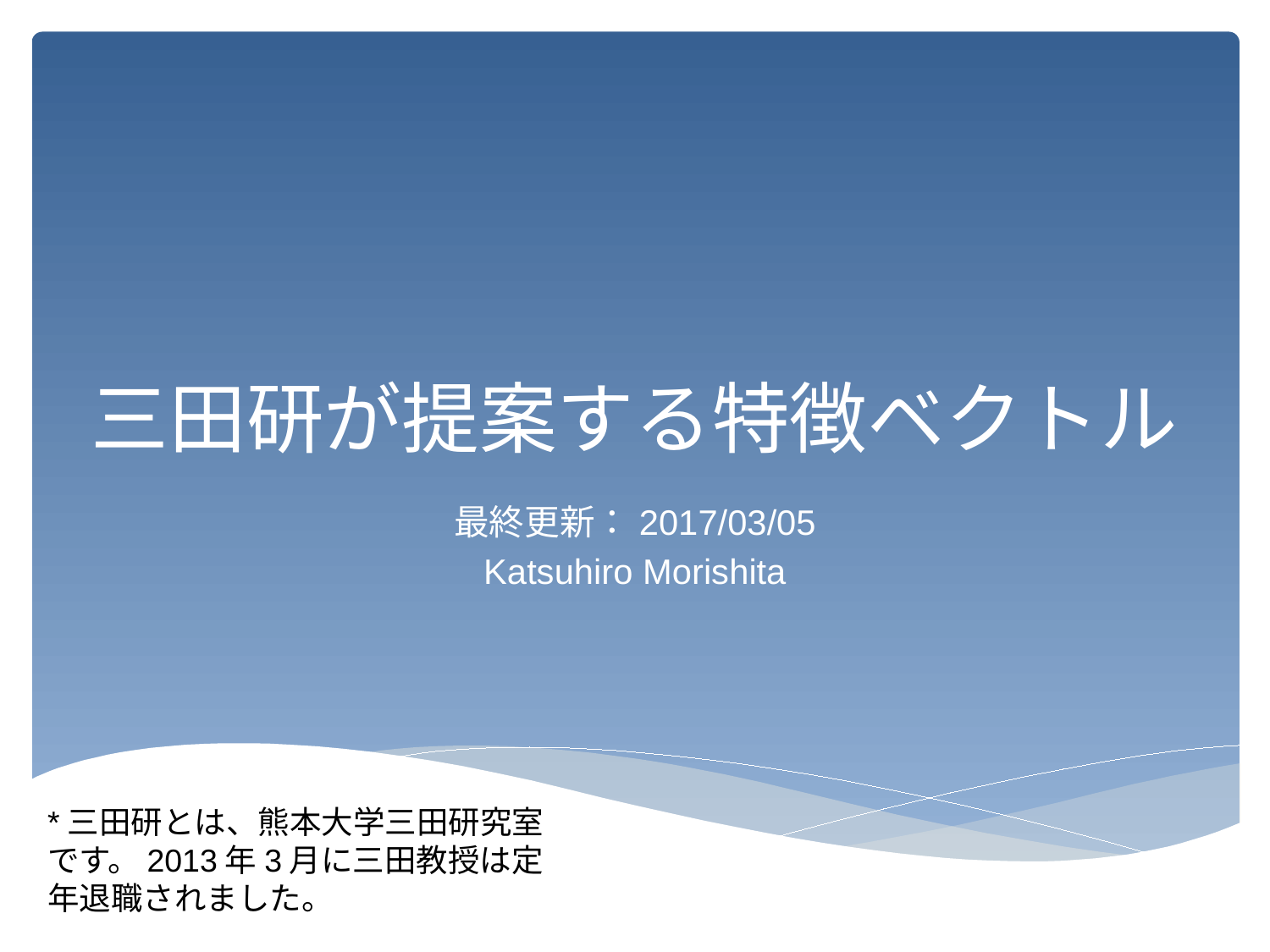

# 三田研が提案する特徴ベクトル
最終更新：2017/03/05
Katsuhiro Morishita
*三田研とは、熊本大学三田研究室です。2013年3月に三田教授は定年退職されました。